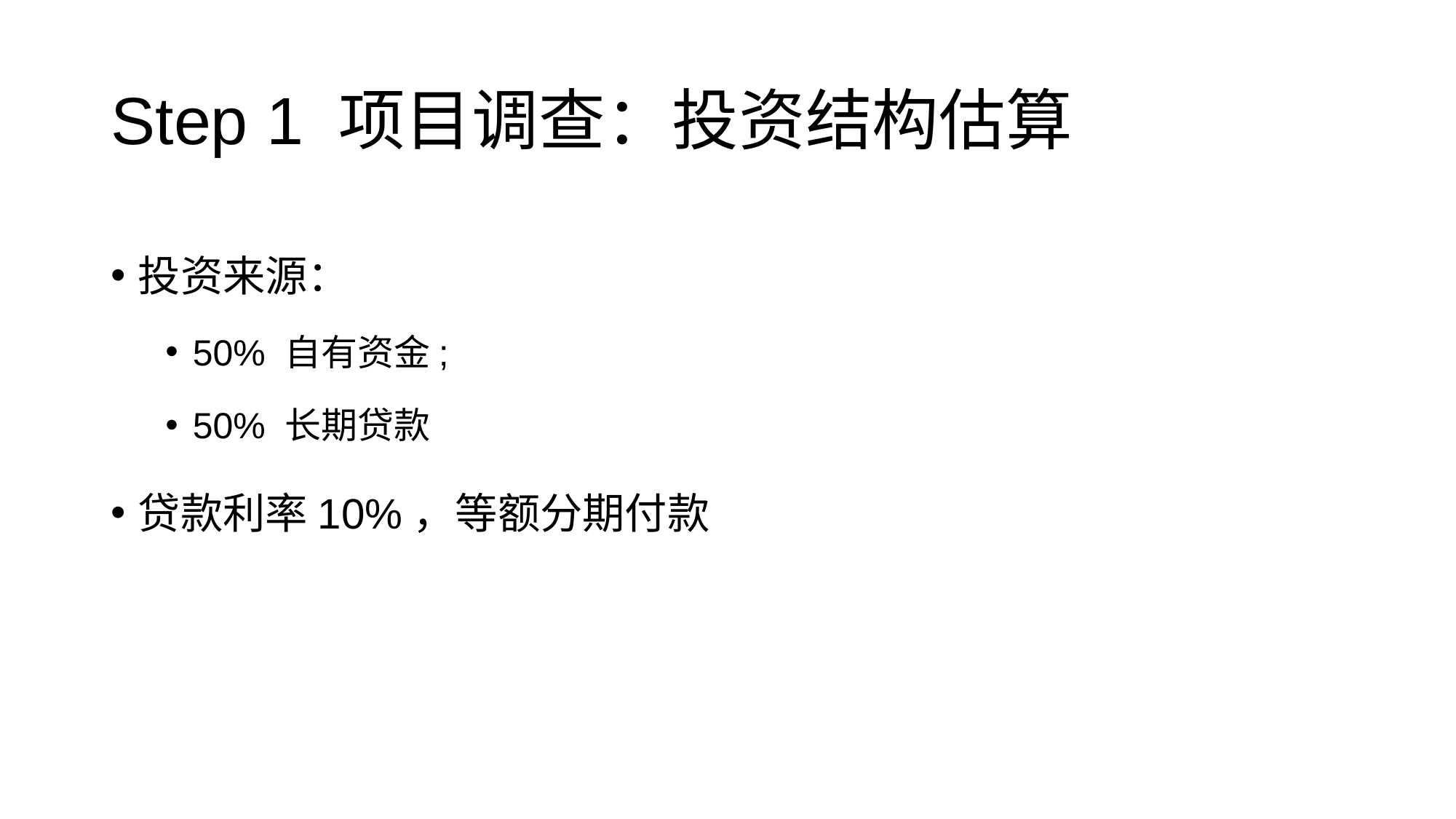

# Step 1 项目调查：投资结构估算
投资来源：
50% 自有资金;
50% 长期贷款
贷款利率10%，等额分期付款